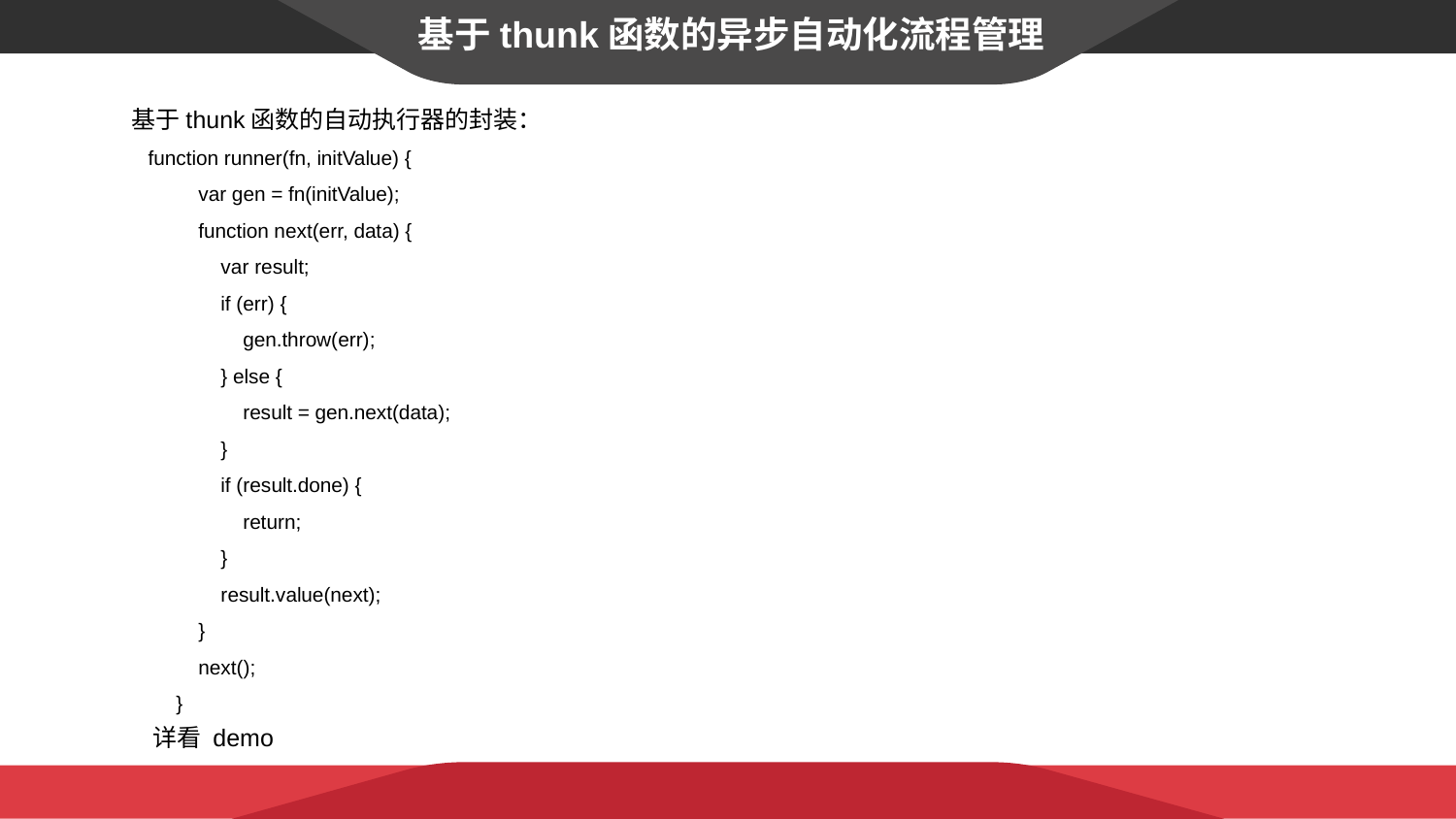

基于thunk函数的异步自动化流程管理

基于thunk函数的自动执行器的封装：
   function runner(fn, initValue) {
            var gen = fn(initValue);
            function next(err, data) {
                var result;
                if (err) {
                    gen.throw(err);
                } else {
                    result = gen.next(data);
                }
                if (result.done) {
                    return;
                }
                result.value(next);
            }
            next();
        }
   详看 demo